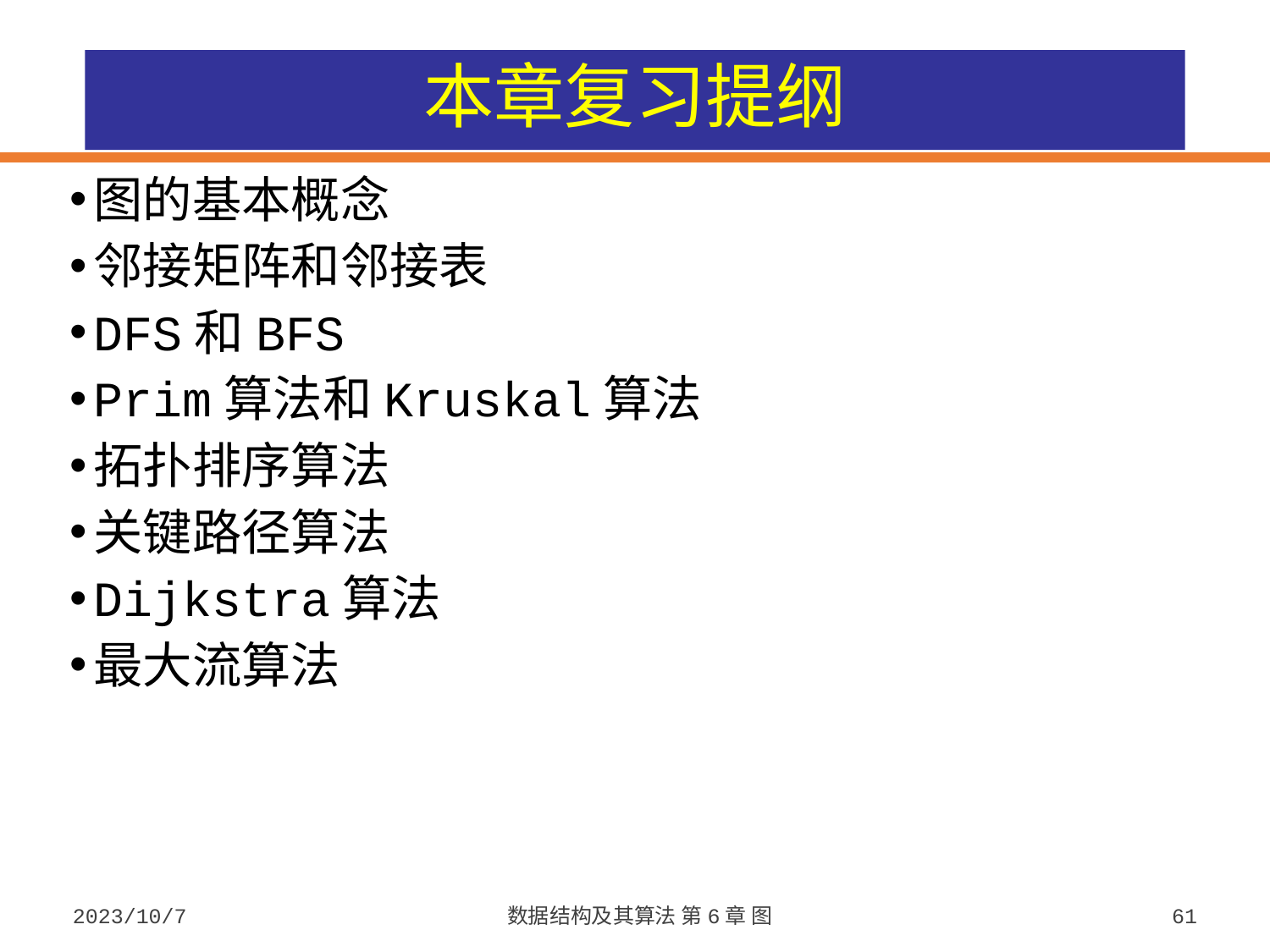

# 本章复习提纲
图的基本概念
邻接矩阵和邻接表
DFS和BFS
Prim算法和Kruskal算法
拓扑排序算法
关键路径算法
Dijkstra算法
最大流算法
2023/10/7
数据结构及其算法 第6章 图
61